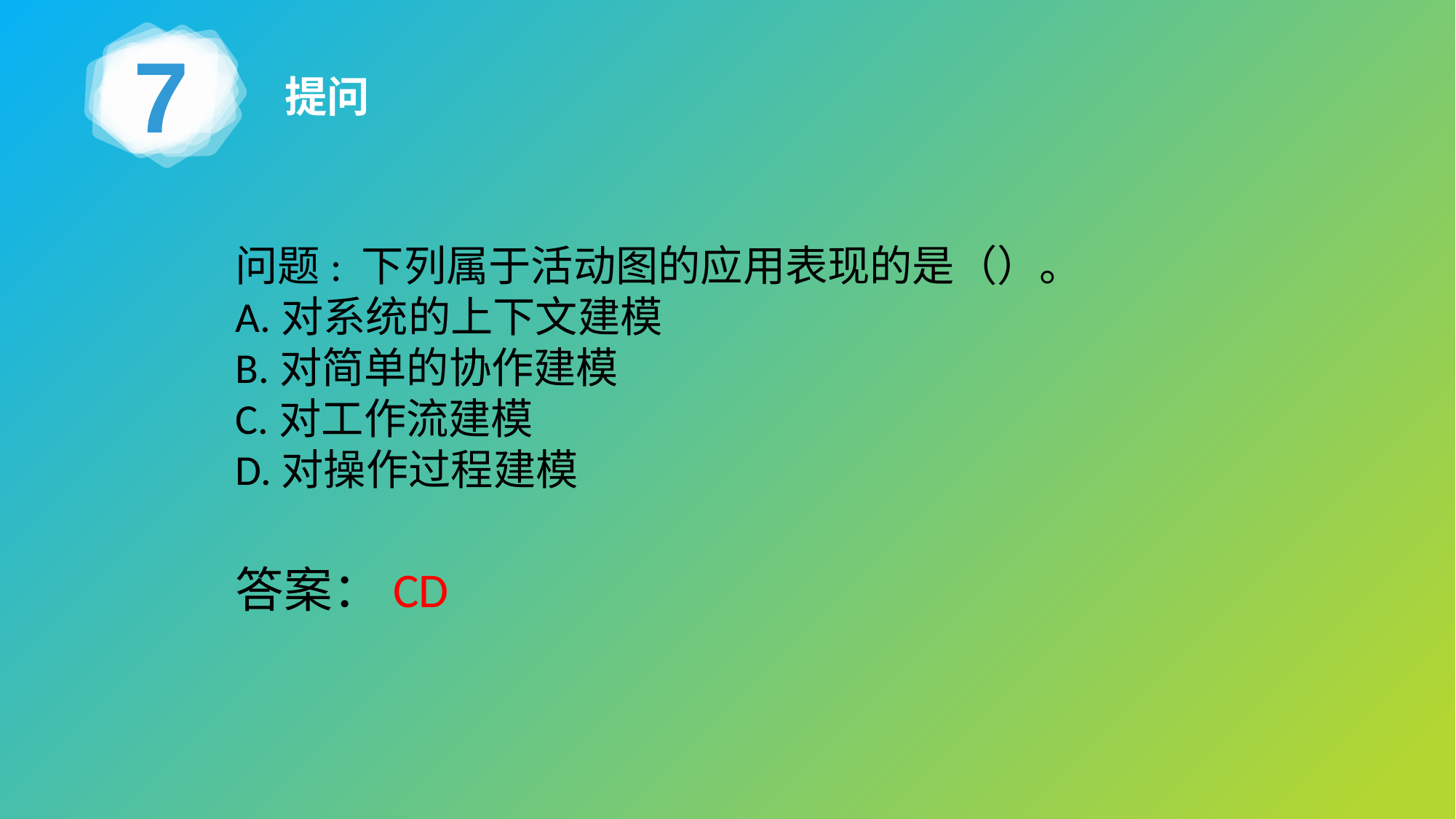

7

提问
问题: 下列属于活动图的应用表现的是（）。
A.对系统的上下文建模
B.对简单的协作建模
C.对工作流建模
D.对操作过程建模

答案：CD